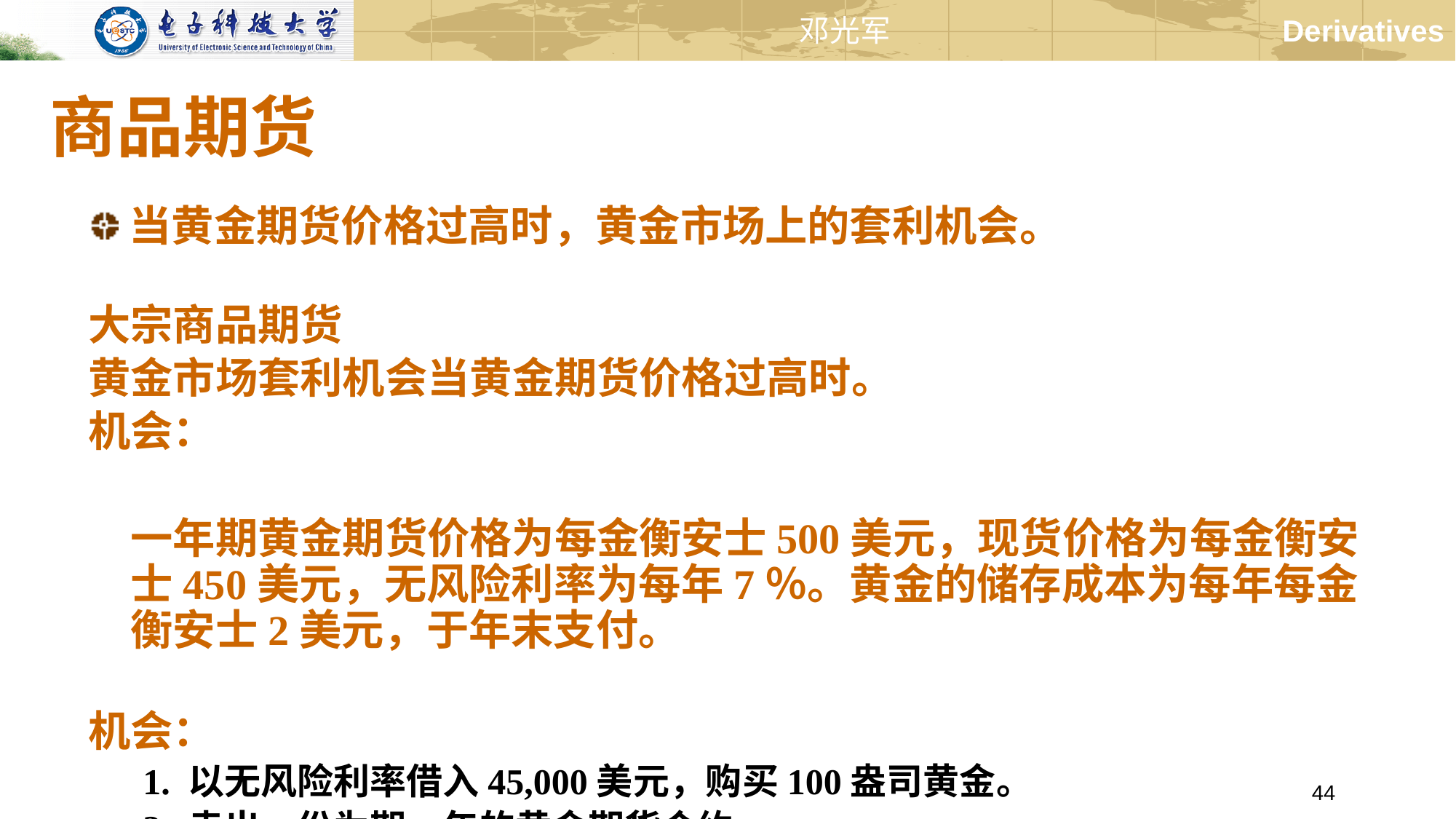

# 商品期货
当黄金期货价格过高时，黄金市场上的套利机会。

大宗商品期货
黄金市场套利机会当黄金期货价格过高时。
机会：

一年期黄金期货价格为每金衡安士500美元，现货价格为每金衡安士450美元，无风险利率为每年7％。黄金的储存成本为每年每金衡安士2美元，于年末支付。

机会：
1. 以无风险利率借入45,000美元，购买100盎司黄金。
2. 卖出一份为期一年的黄金期货合约。
利润：$50000-$48263-$200=$1537